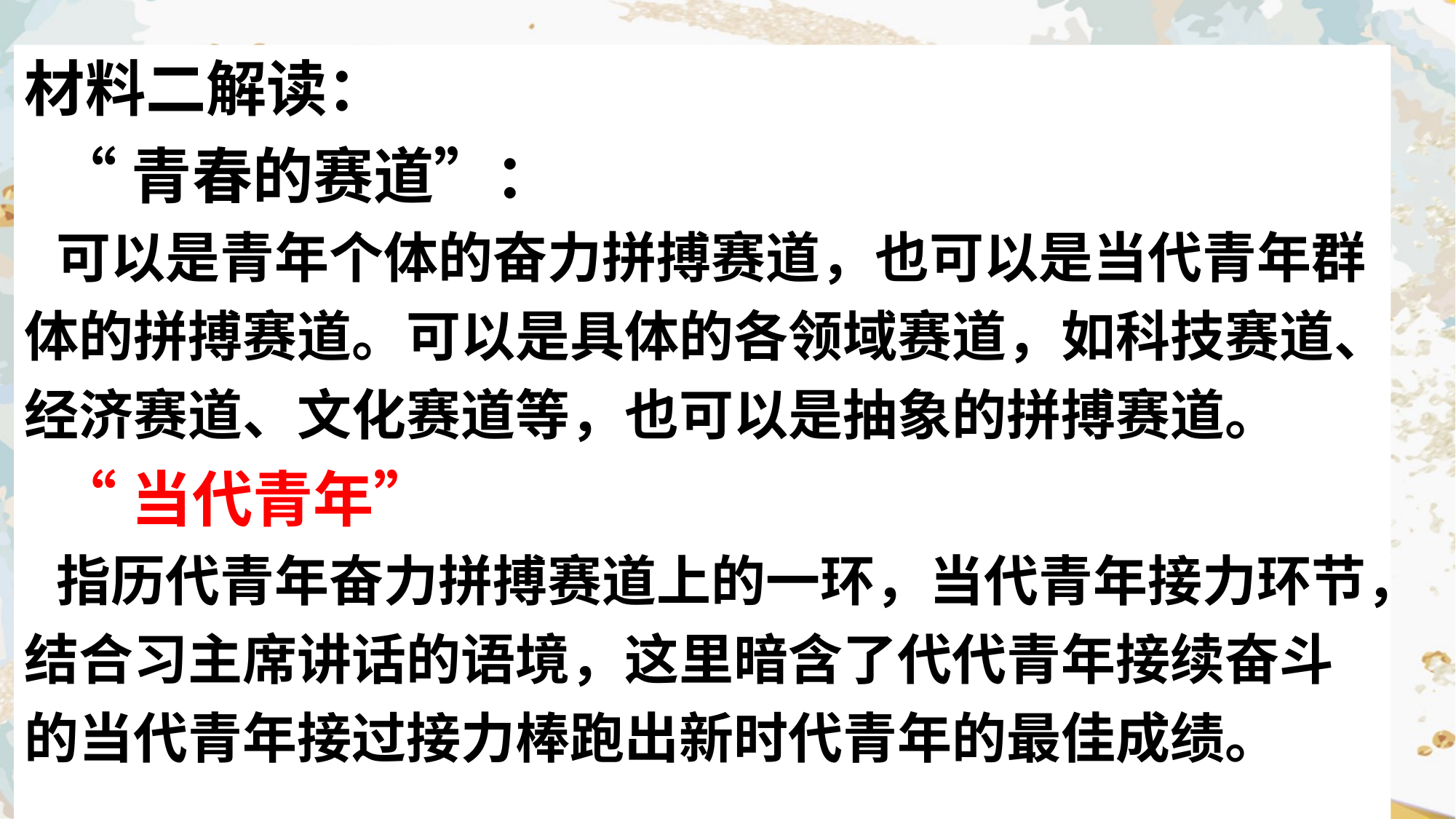

材料二解读：“青春的赛道”：
可以是青年个体的奋力拼搏赛道，也可以是当代青年群体的拼搏赛道。可以是具体的各领域赛道，如科技赛道、经济赛道、文化赛道等，也可以是抽象的拼搏赛道。“当代青年”
指历代青年奋力拼搏赛道上的一环，当代青年接力环节，结合习主席讲话的语境，这里暗含了代代青年接续奋斗的当代青年接过接力棒跑出新时代青年的最佳成绩。